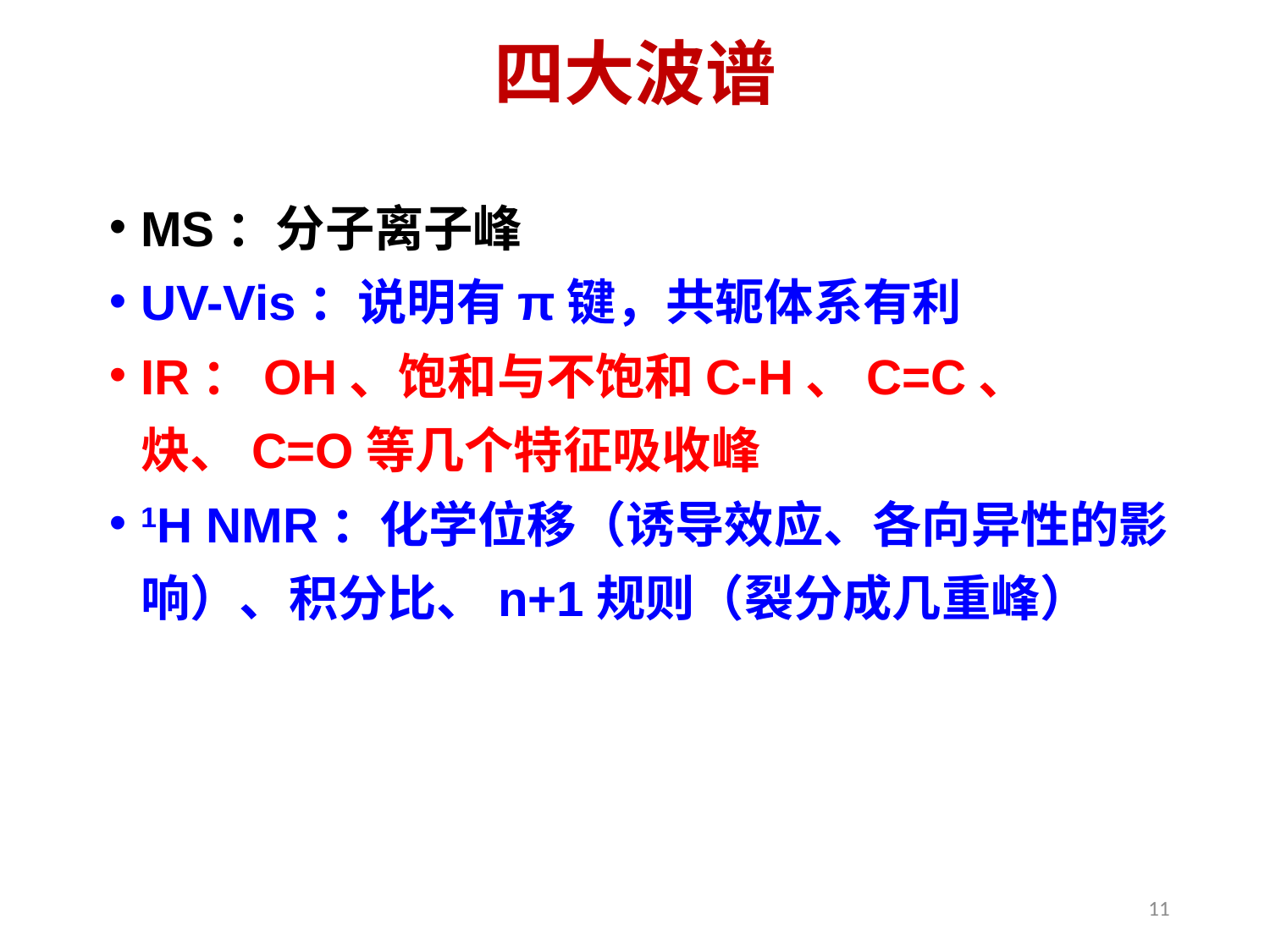

# 四大波谱
MS：分子离子峰
UV-Vis：说明有π键，共轭体系有利
IR：OH、饱和与不饱和C-H、C=C、炔、C=O等几个特征吸收峰
1H NMR：化学位移（诱导效应、各向异性的影响）、积分比、n+1规则（裂分成几重峰）
11